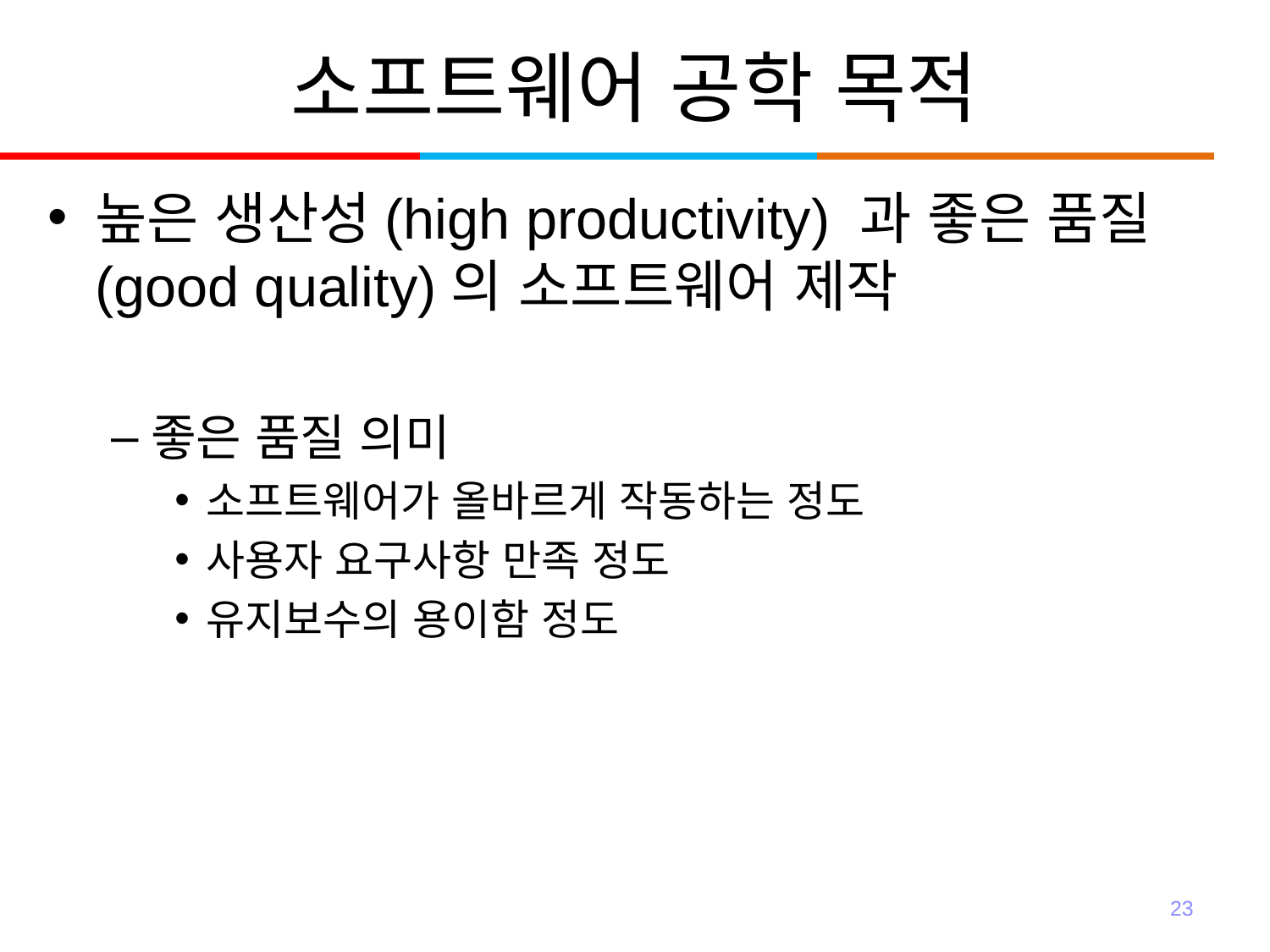

# 소프트웨어 공학 목적
높은 생산성(high productivity) 과 좋은 품질(good quality)의 소프트웨어 제작

좋은 품질 의미
소프트웨어가 올바르게 작동하는 정도
사용자 요구사항 만족 정도
유지보수의 용이함 정도

23